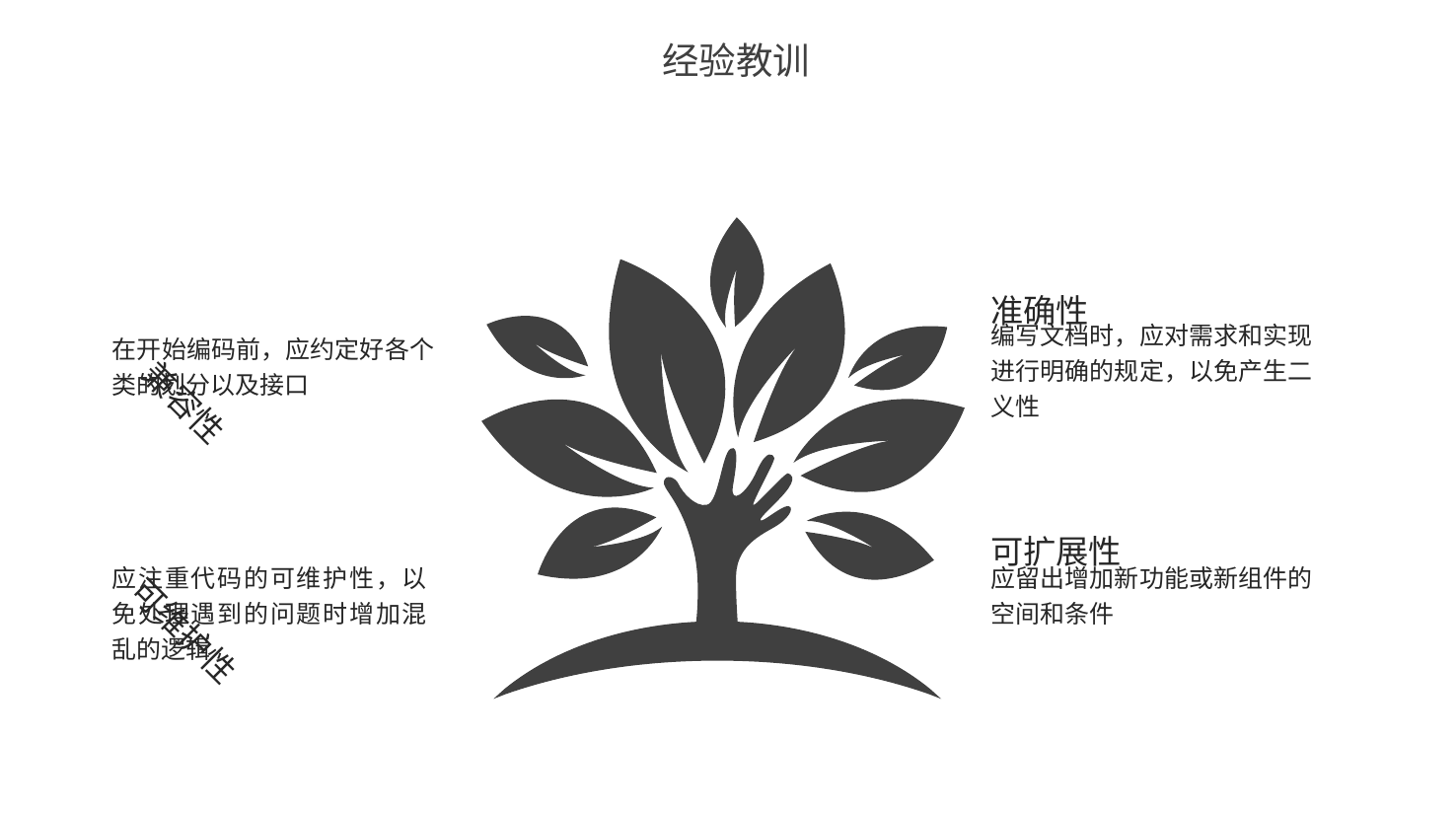

经验教训

准确性
编写文档时，应对需求和实现进行明确的规定，以免产生二义性
兼容性
在开始编码前，应约定好各个类的划分以及接口
可扩展性
应留出增加新功能或新组件的空间和条件
可维护性
应注重代码的可维护性，以免处理遇到的问题时增加混乱的逻辑